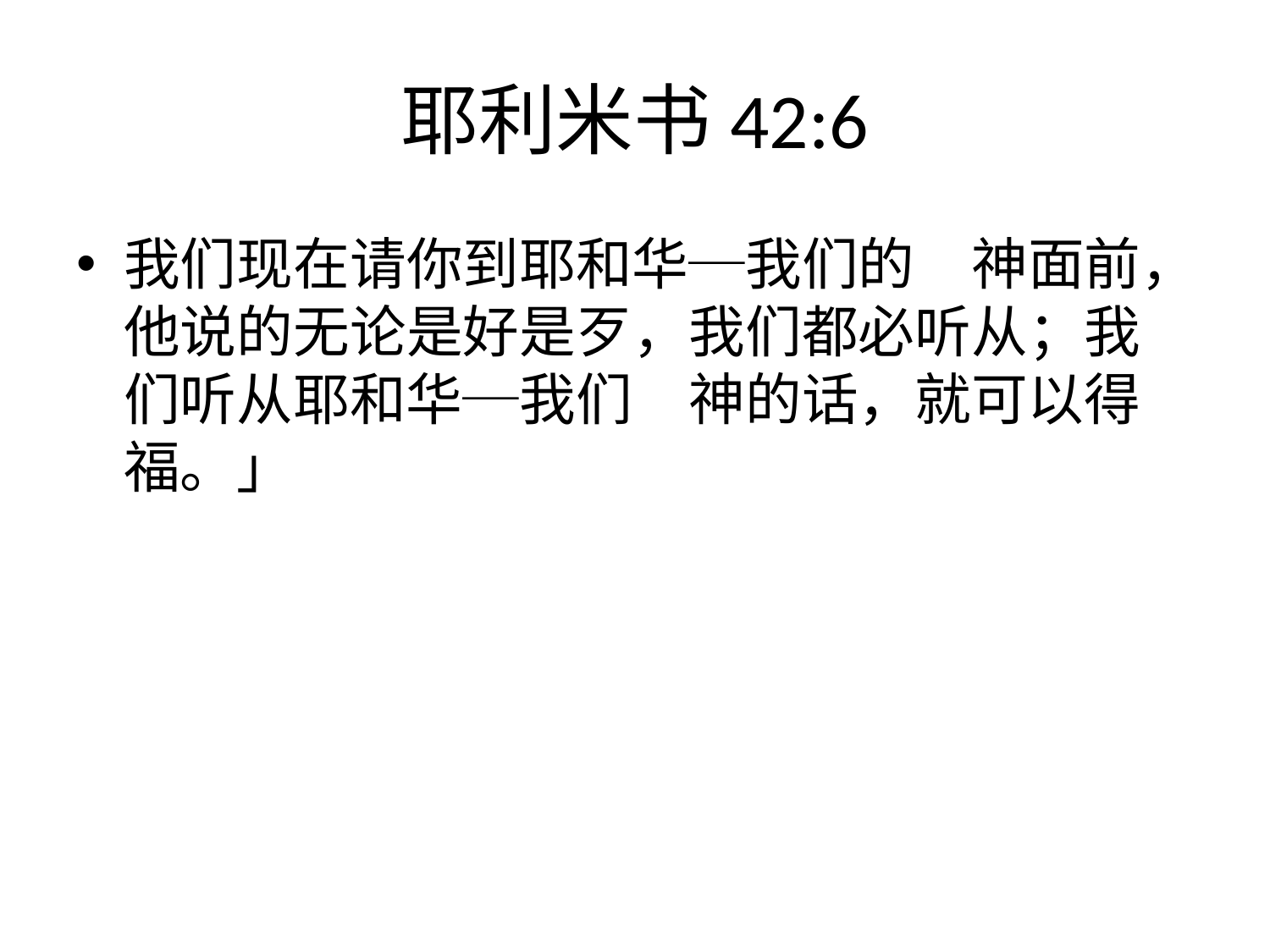

# 耶利米书42:6
我们现在请你到耶和华─我们的　神面前，他说的无论是好是歹，我们都必听从；我们听从耶和华─我们　神的话，就可以得福。」